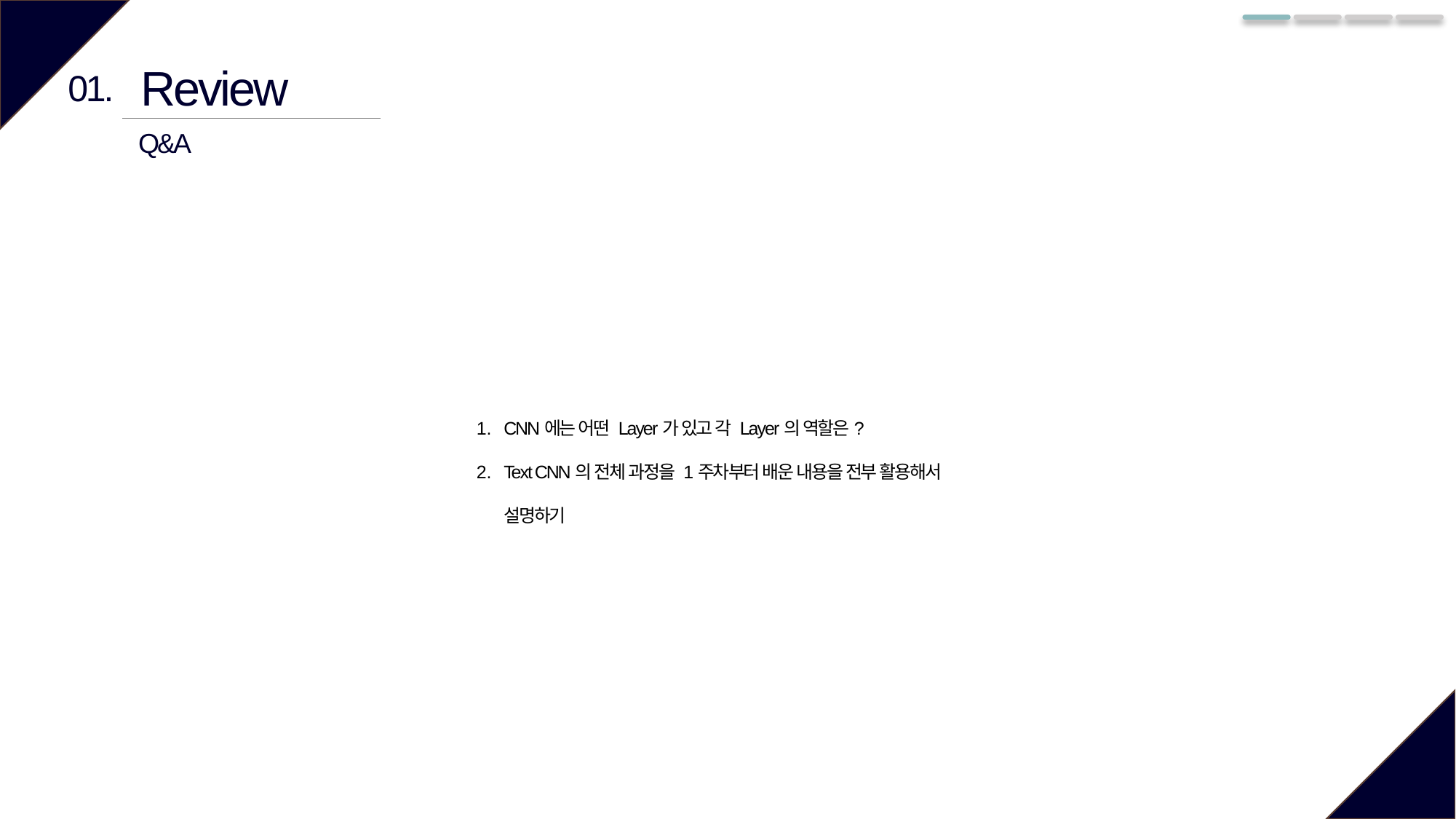

Review
01.
Q&A
CNN에는 어떤 Layer가 있고 각 Layer의 역할은?
Text CNN의 전체 과정을 1주차부터 배운 내용을 전부 활용해서 설명하기